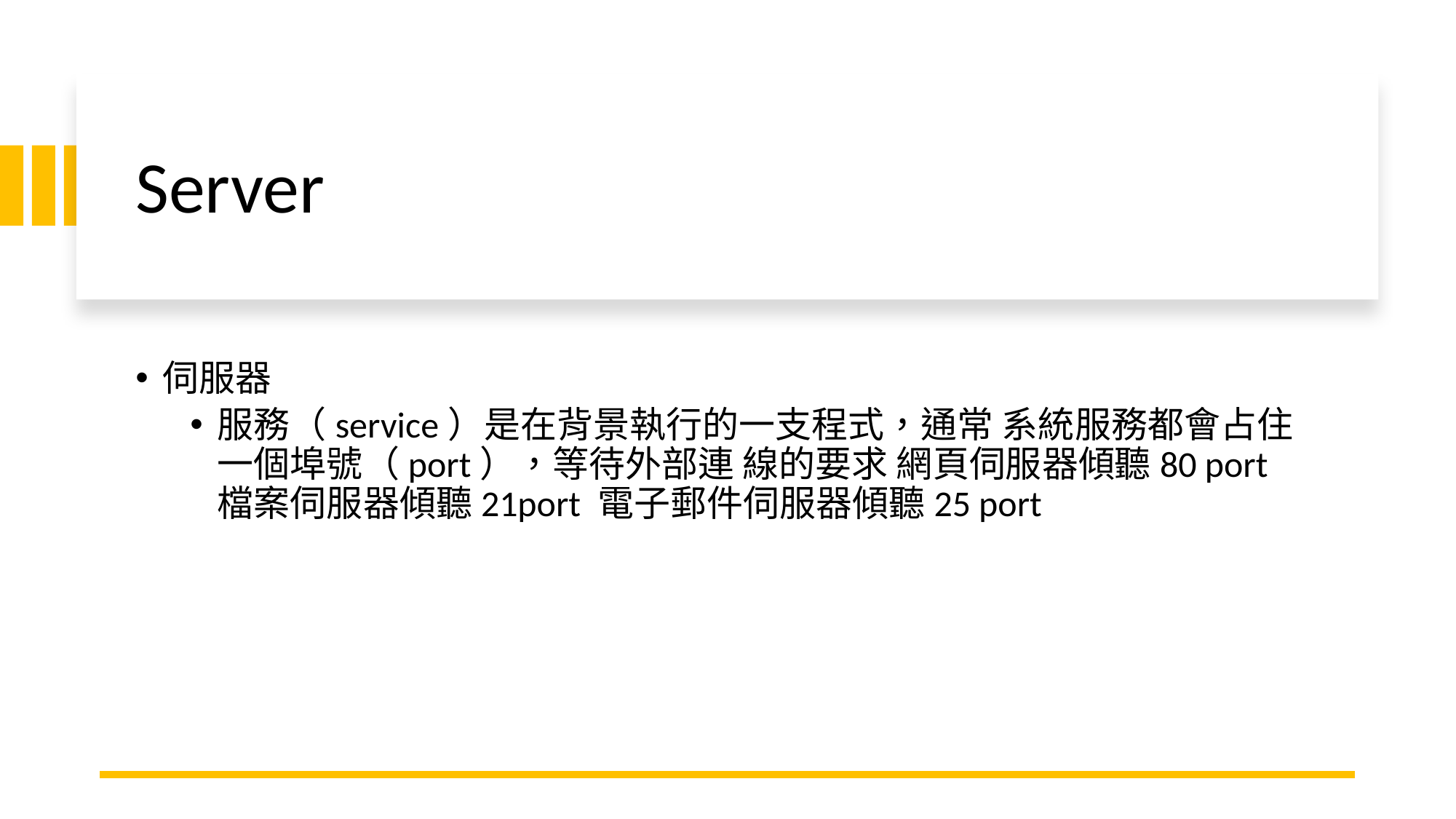

# Server

伺服器
服務（service）是在背景執行的一支程式，通常 系統服務都會占住一個埠號（port），等待外部連 線的要求 網頁伺服器傾聽80 port 檔案伺服器傾聽21port 電子郵件伺服器傾聽25 port